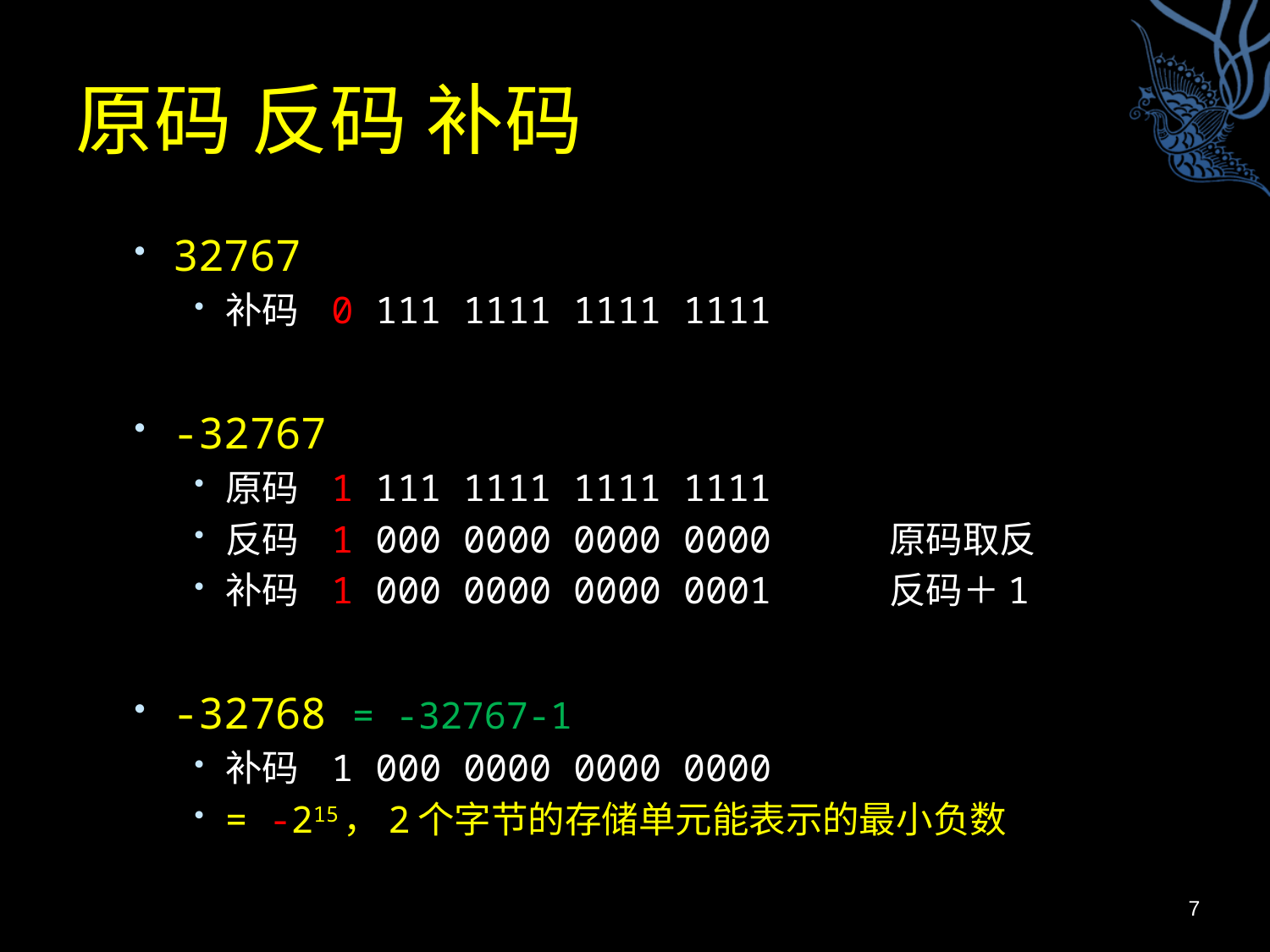

# 原码 反码 补码
32767
补码   0 111 1111 1111 1111

-32767
原码   1 111 1111 1111 1111
反码   1 000 0000 0000 0000     原码取反
补码   1 000 0000 0000 0001     反码＋1

-32768 = -32767-1
补码   1 000 0000 0000 0000
= -215，2个字节的存储单元能表示的最小负数
7